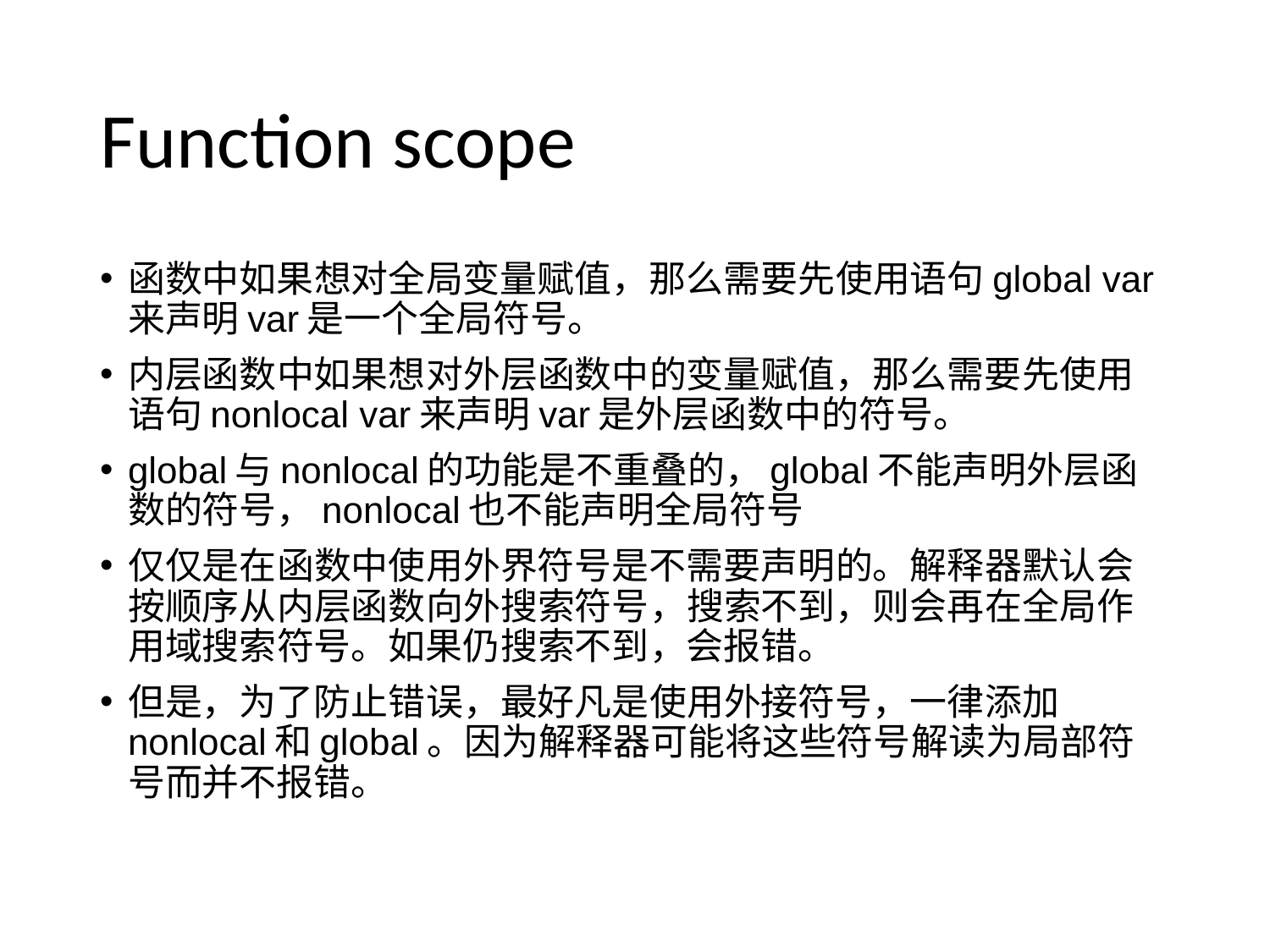

# Function scope
函数中如果想对全局变量赋值，那么需要先使用语句global var来声明var是一个全局符号。
内层函数中如果想对外层函数中的变量赋值，那么需要先使用语句nonlocal var来声明var是外层函数中的符号。
global与nonlocal的功能是不重叠的，global不能声明外层函数的符号，nonlocal也不能声明全局符号
仅仅是在函数中使用外界符号是不需要声明的。解释器默认会按顺序从内层函数向外搜索符号，搜索不到，则会再在全局作用域搜索符号。如果仍搜索不到，会报错。
但是，为了防止错误，最好凡是使用外接符号，一律添加nonlocal和global。因为解释器可能将这些符号解读为局部符号而并不报错。